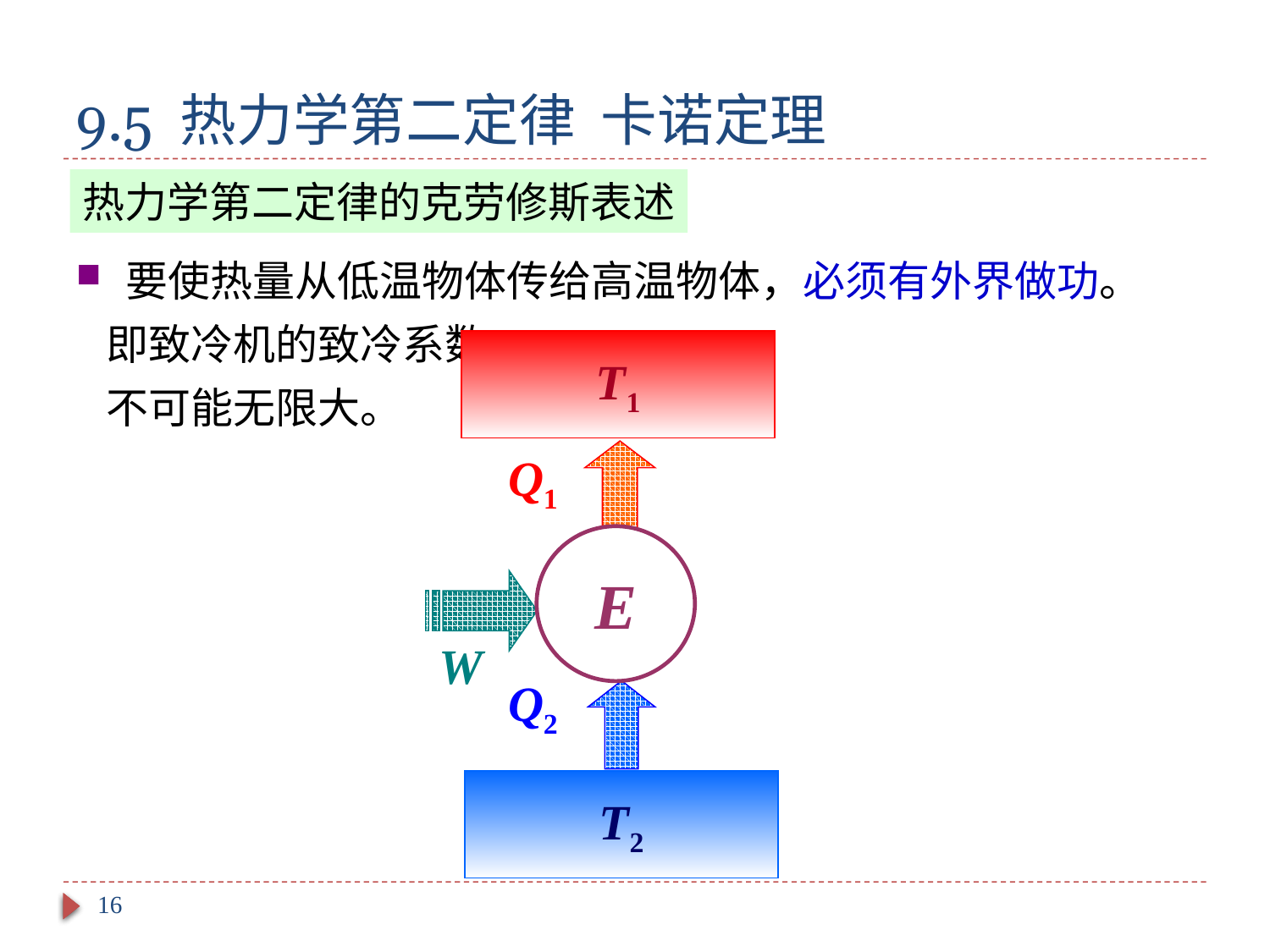

# 9.5 热力学第二定律  卡诺定理
热力学第二定律的克劳修斯表述
 要使热量从低温物体传给高温物体，必须有外界做功。即致冷机的致冷系数
不可能无限大。
T1
Q1

E

W
Q2

T2
16